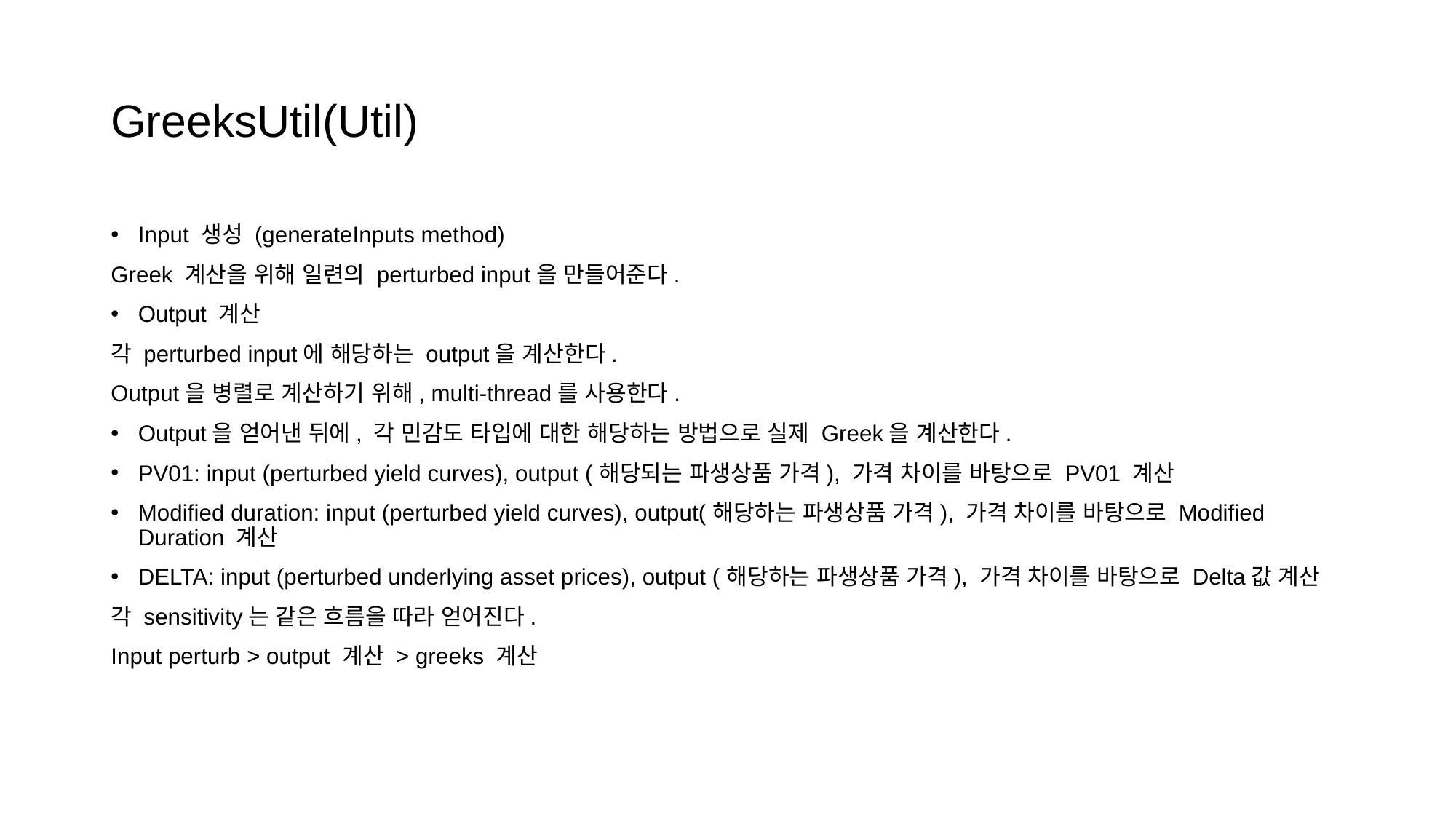

# GreeksUtil(Util)
Input 생성 (generateInputs method)
Greek 계산을 위해 일련의 perturbed input을 만들어준다.
Output 계산
각 perturbed input에 해당하는 output을 계산한다.
Output을 병렬로 계산하기 위해, multi-thread를 사용한다.
Output을 얻어낸 뒤에, 각 민감도 타입에 대한 해당하는 방법으로 실제 Greek을 계산한다.
PV01: input (perturbed yield curves), output (해당되는 파생상품 가격), 가격 차이를 바탕으로 PV01 계산
Modified duration: input (perturbed yield curves), output(해당하는 파생상품 가격), 가격 차이를 바탕으로 Modified Duration 계산
DELTA: input (perturbed underlying asset prices), output (해당하는 파생상품 가격), 가격 차이를 바탕으로 Delta값 계산
각 sensitivity는 같은 흐름을 따라 얻어진다.
Input perturb > output 계산 > greeks 계산